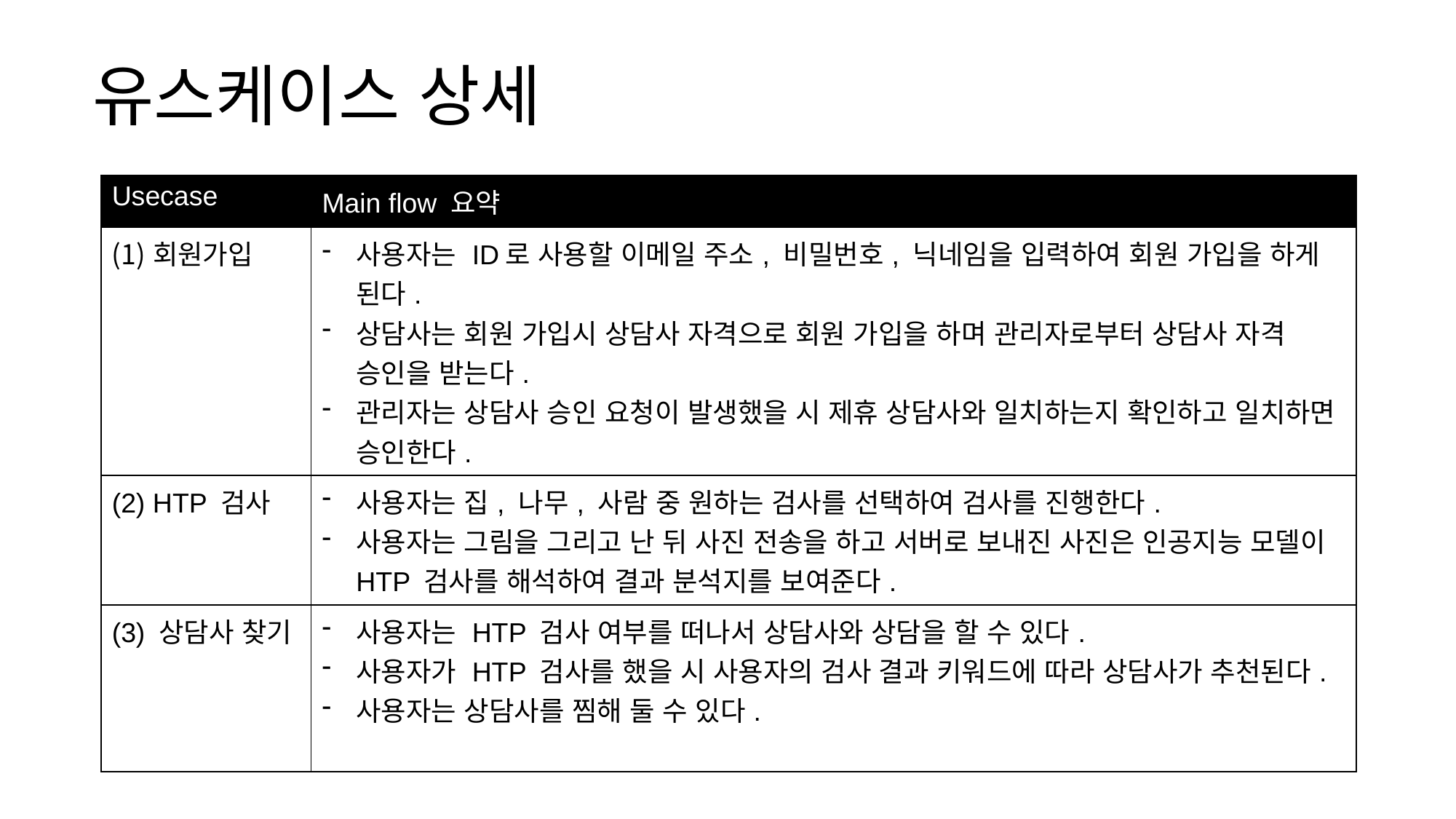

# 유스케이스 상세
| Usecase | Main flow 요약 |
| --- | --- |
| 회원가입 | 사용자는 ID로 사용할 이메일 주소, 비밀번호, 닉네임을 입력하여 회원 가입을 하게 된다. 상담사는 회원 가입시 상담사 자격으로 회원 가입을 하며 관리자로부터 상담사 자격 승인을 받는다. 관리자는 상담사 승인 요청이 발생했을 시 제휴 상담사와 일치하는지 확인하고 일치하면 승인한다. |
| (2) HTP 검사 | 사용자는 집, 나무, 사람 중 원하는 검사를 선택하여 검사를 진행한다. 사용자는 그림을 그리고 난 뒤 사진 전송을 하고 서버로 보내진 사진은 인공지능 모델이 HTP 검사를 해석하여 결과 분석지를 보여준다. |
| (3) 상담사 찾기 | 사용자는 HTP 검사 여부를 떠나서 상담사와 상담을 할 수 있다. 사용자가 HTP 검사를 했을 시 사용자의 검사 결과 키워드에 따라 상담사가 추천된다. 사용자는 상담사를 찜해 둘 수 있다. |